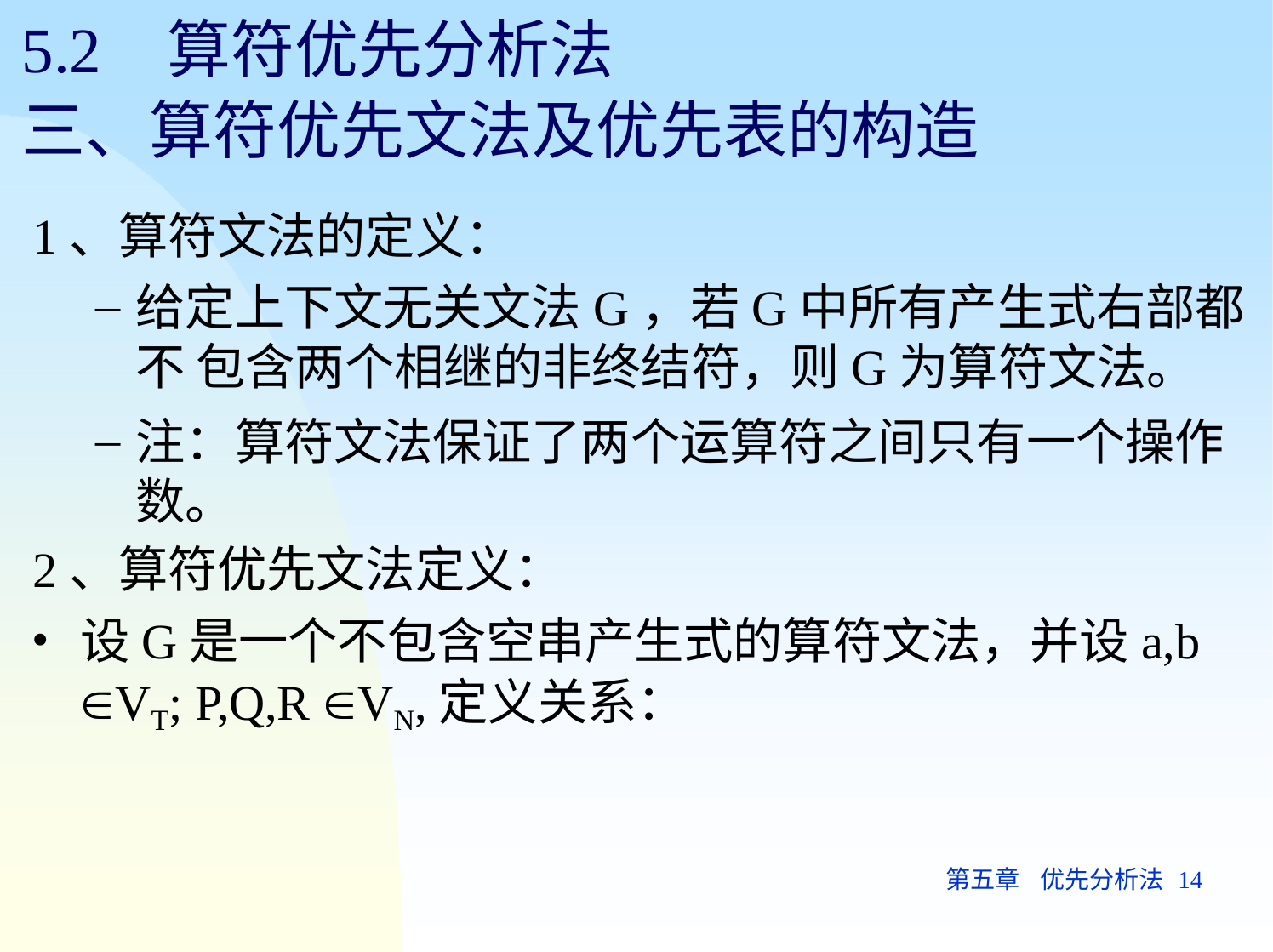

# 5.2	算符优先分析法
三、算符优先文法及优先表的构造
1、算符文法的定义：
给定上下文无关文法G，若G中所有产生式右部都不 包含两个相继的非终结符，则G为算符文法。
注：算符文法保证了两个运算符之间只有一个操作 数。
2、算符优先文法定义：
设G是一个不包含空串产生式的算符文法，并设a,b
∈VT; P,Q,R ∈VN,定义关系：
第五章	优先分析法 14